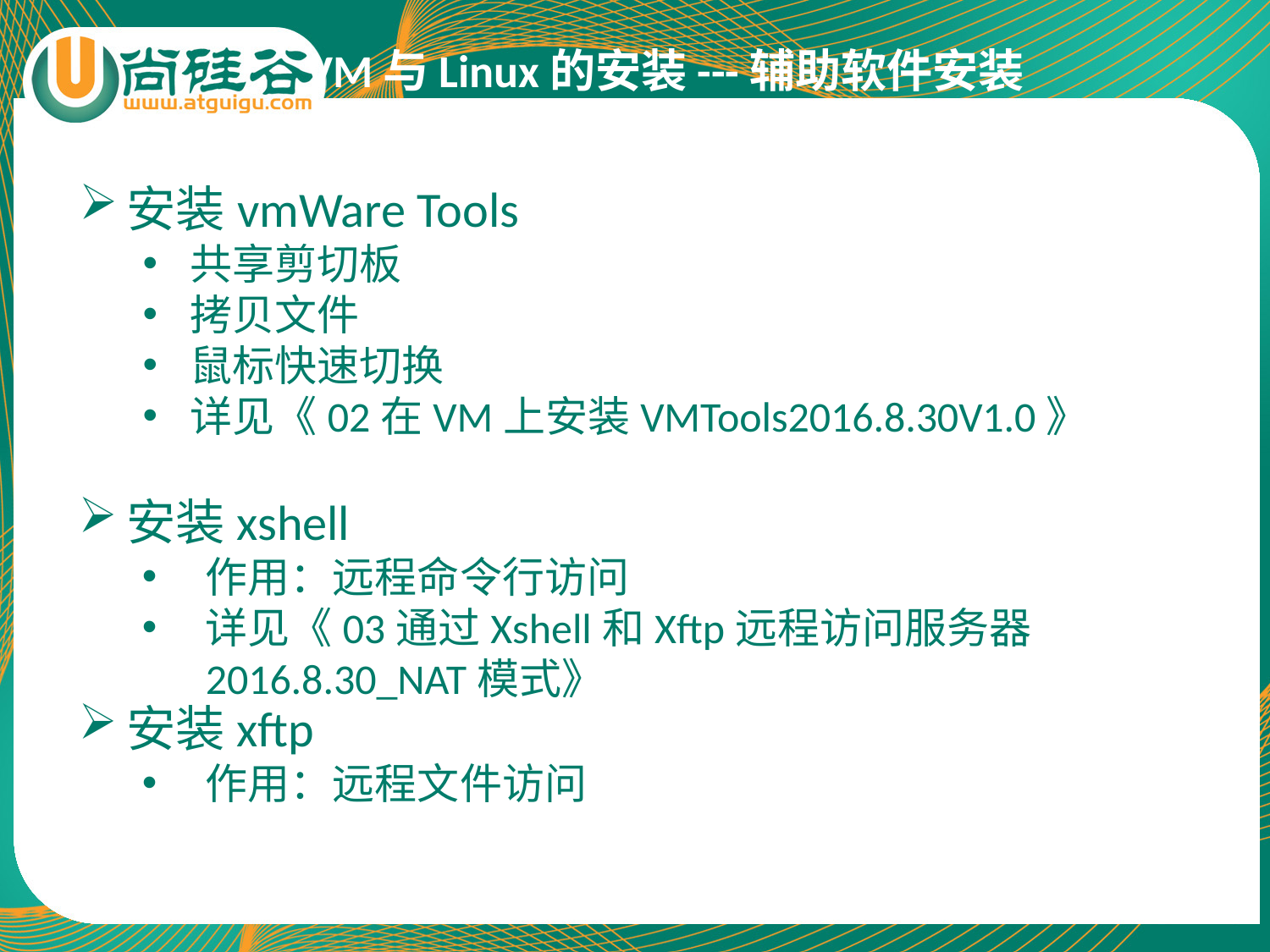

VM与Linux的安装---辅助软件安装
安装vmWare Tools
共享剪切板
拷贝文件
鼠标快速切换
详见《02在VM上安装VMTools2016.8.30V1.0》

安装xshell
作用：远程命令行访问
详见《03通过Xshell和Xftp远程访问服务器2016.8.30_NAT模式》

安装xftp
作用：远程文件访问